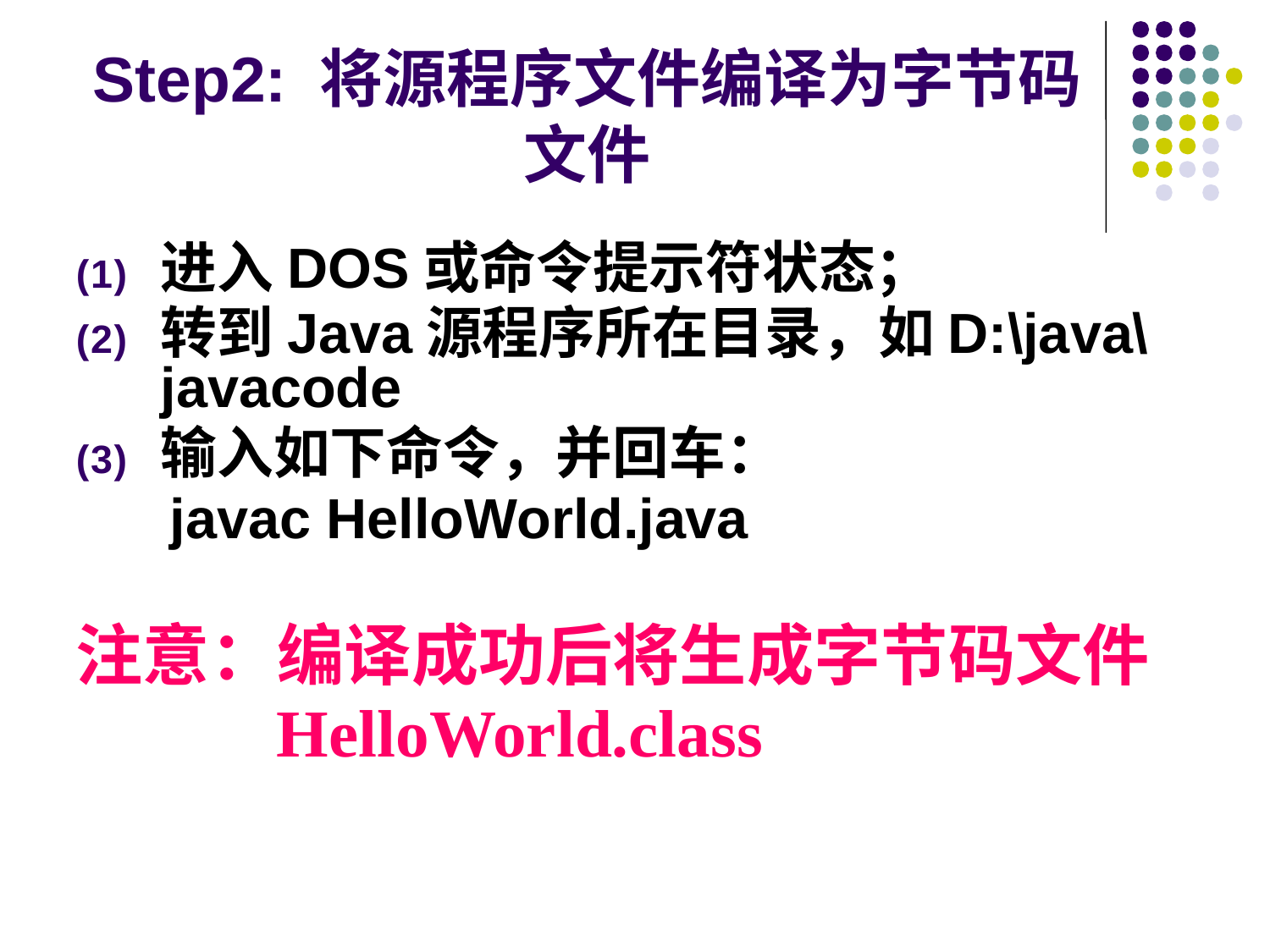

# Step2: 将源程序文件编译为字节码文件
进入DOS或命令提示符状态；
转到Java源程序所在目录，如D:\java\javacode
输入如下命令，并回车：
      javac HelloWorld.java

注意：编译成功后将生成字节码文件
            HelloWorld.class